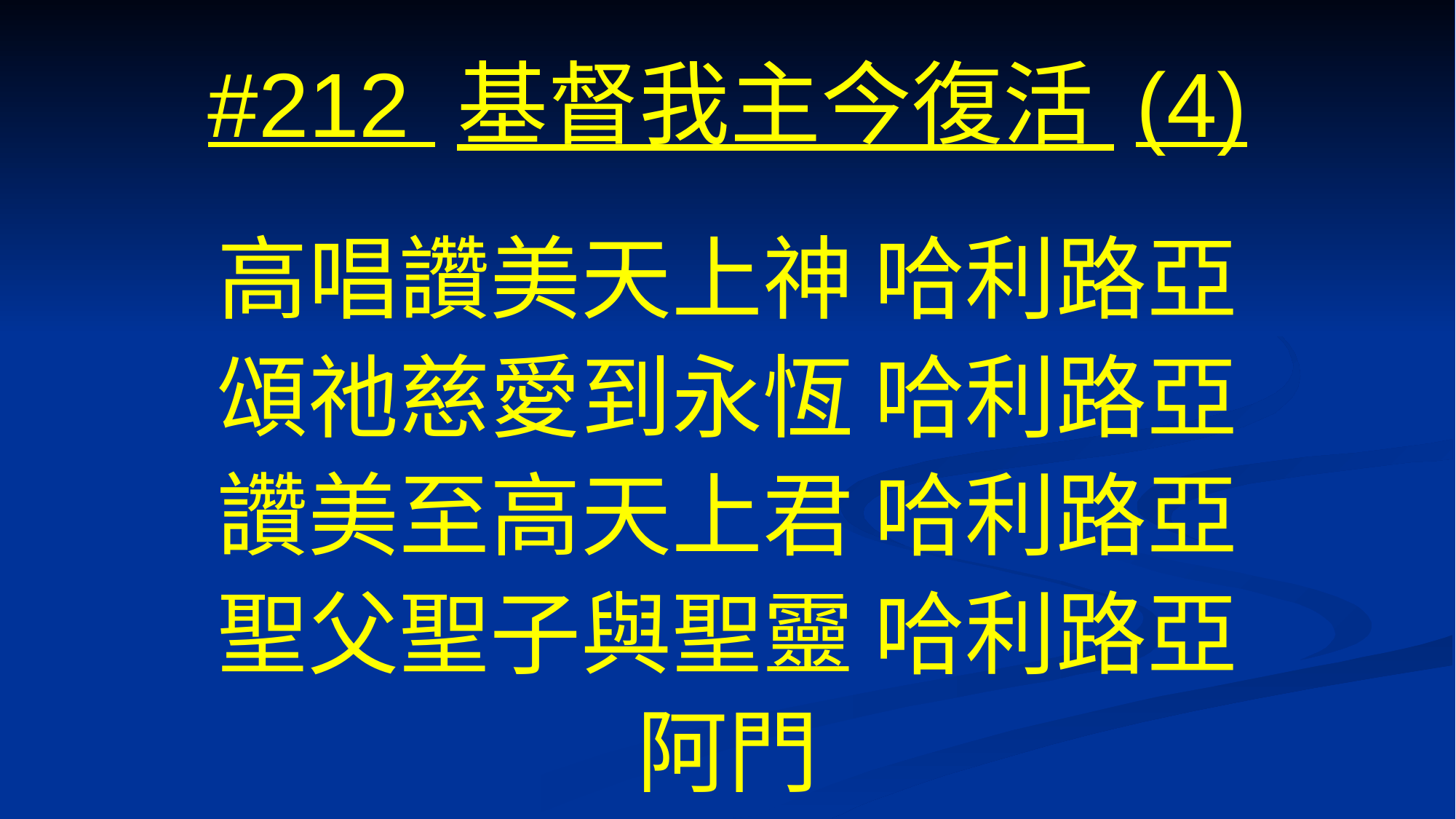

# #212 基督我主今復活 (4)

高唱讚美天上神 哈利路亞
頌祂慈愛到永恆 哈利路亞
讚美至高天上君 哈利路亞
聖父聖子與聖靈 哈利路亞
阿門